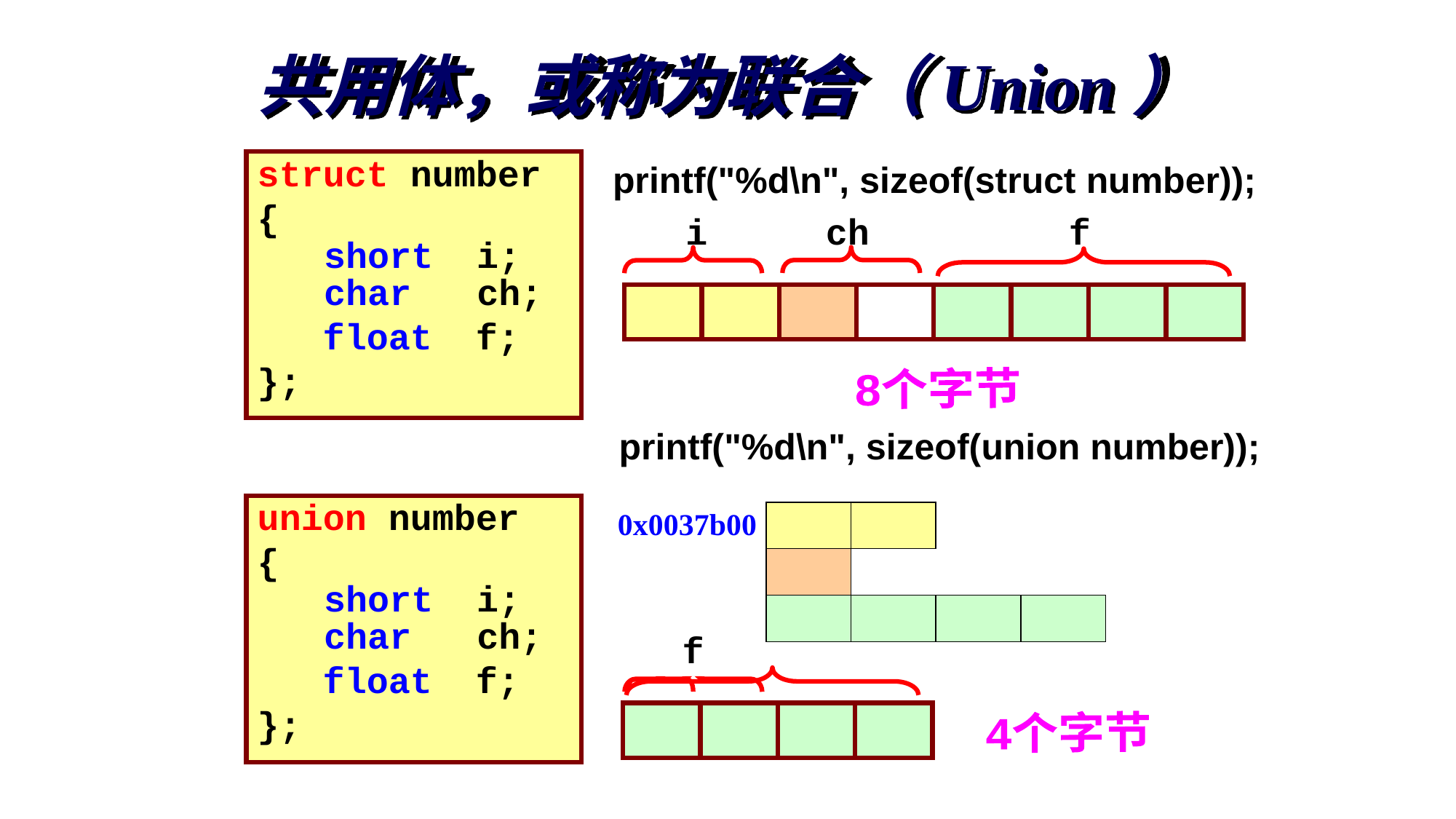

# 共用体，或称为联合（Union）
printf("%d\n", sizeof(struct number));
struct number
{
 short  i;
 char   ch;
   float  f;
};

i
ch
f

8个字节
printf("%d\n", sizeof(union number));
union number
{
 short  i;
 char   ch;
   float  f;
};
0x0037b00

ch
f
i

4个字节